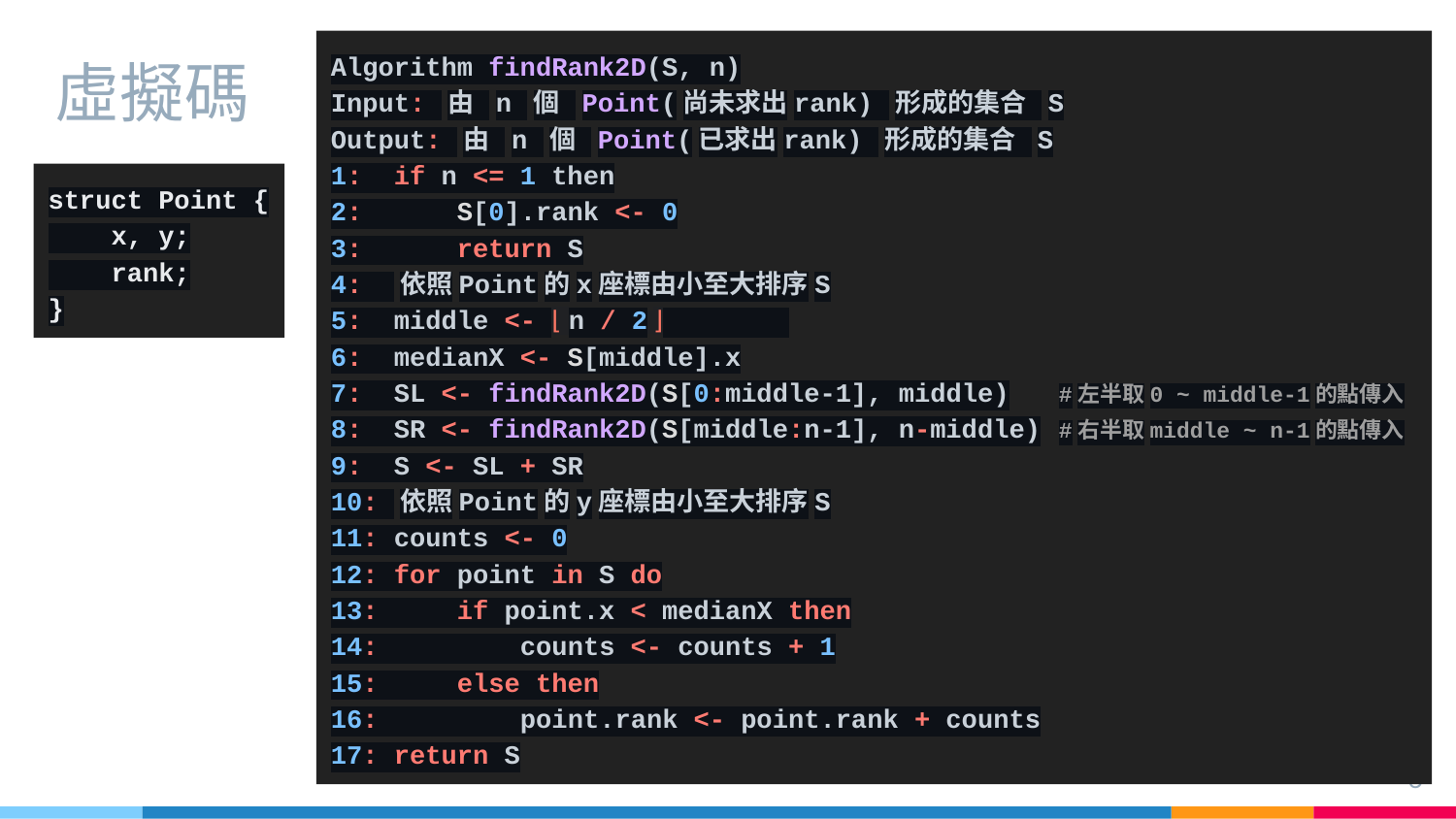

Algorithm findRank2D(S, n)
Input: 由 n 個 Point(尚未求出rank) 形成的集合 S
Output: 由 n 個 Point(已求出rank) 形成的集合 S
1:  if n <= 1 then
2:      S[0].rank <- 0
3:      return S
4:  依照Point的x座標由小至大排序S
5:  middle <- ⌊ n / 2 ⌋
6:  medianX <- S[middle].x
7:  SL <- findRank2D(S[0:middle-1], middle)	#左半取0 ~ middle-1的點傳入
8:  SR <- findRank2D(S[middle:n-1], n-middle)	#右半取middle ~ n-1的點傳入
9:  S <- SL + SR
10: 依照Point的y座標由小至大排序S
11: counts <- 0
12: for point in S do
13:     if point.x < medianX then
14:         counts <- counts + 1
15:     else then
16:         point.rank <- point.rank + counts
17: return S
# 虛擬碼
struct Point {
    x, y;
    rank;
}
6